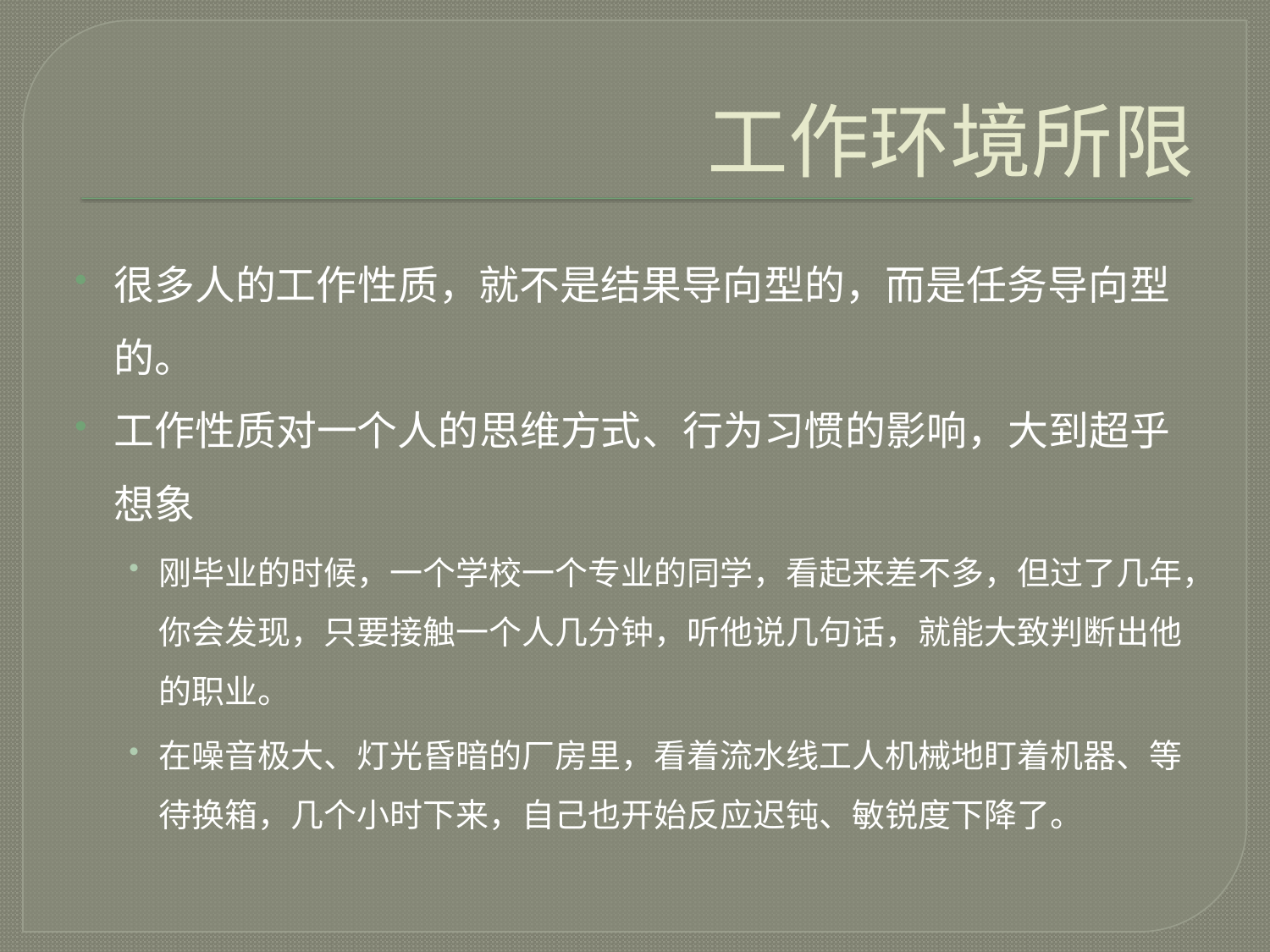

# 工作环境所限
很多人的工作性质，就不是结果导向型的，而是任务导向型的。
工作性质对一个人的思维方式、行为习惯的影响，大到超乎想象
刚毕业的时候，一个学校一个专业的同学，看起来差不多，但过了几年，你会发现，只要接触一个人几分钟，听他说几句话，就能大致判断出他的职业。
在噪音极大、灯光昏暗的厂房里，看着流水线工人机械地盯着机器、等待换箱，几个小时下来，自己也开始反应迟钝、敏锐度下降了。